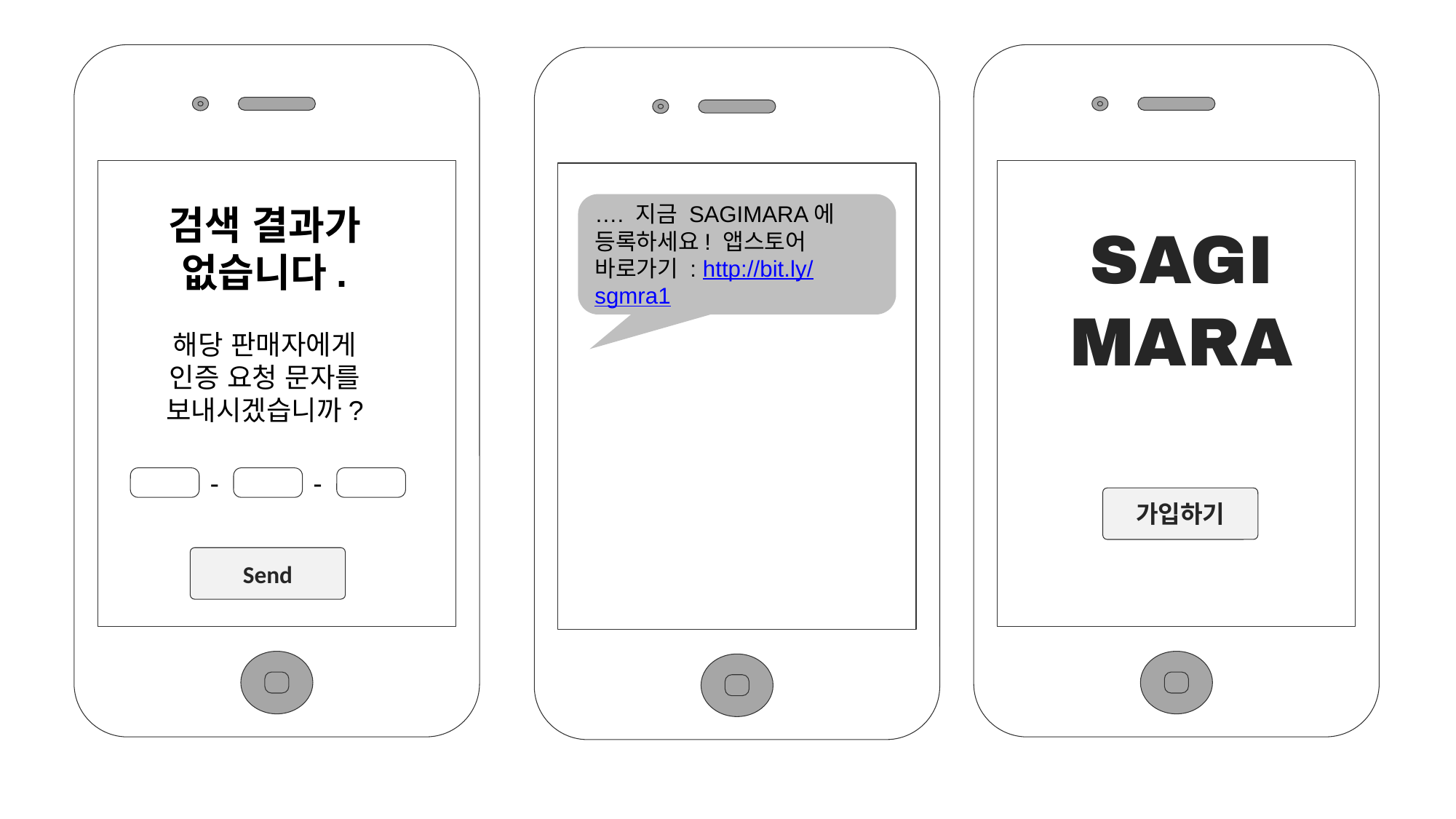

…. 지금 SAGIMARA에 등록하세요! 앱스토어 바로가기 : http://bit.ly/sgmra1
검색 결과가
없습니다.

해당 판매자에게
인증 요청 문자를 보내시겠습니까?
SAGI
MARA
-
-

가입하기
Send